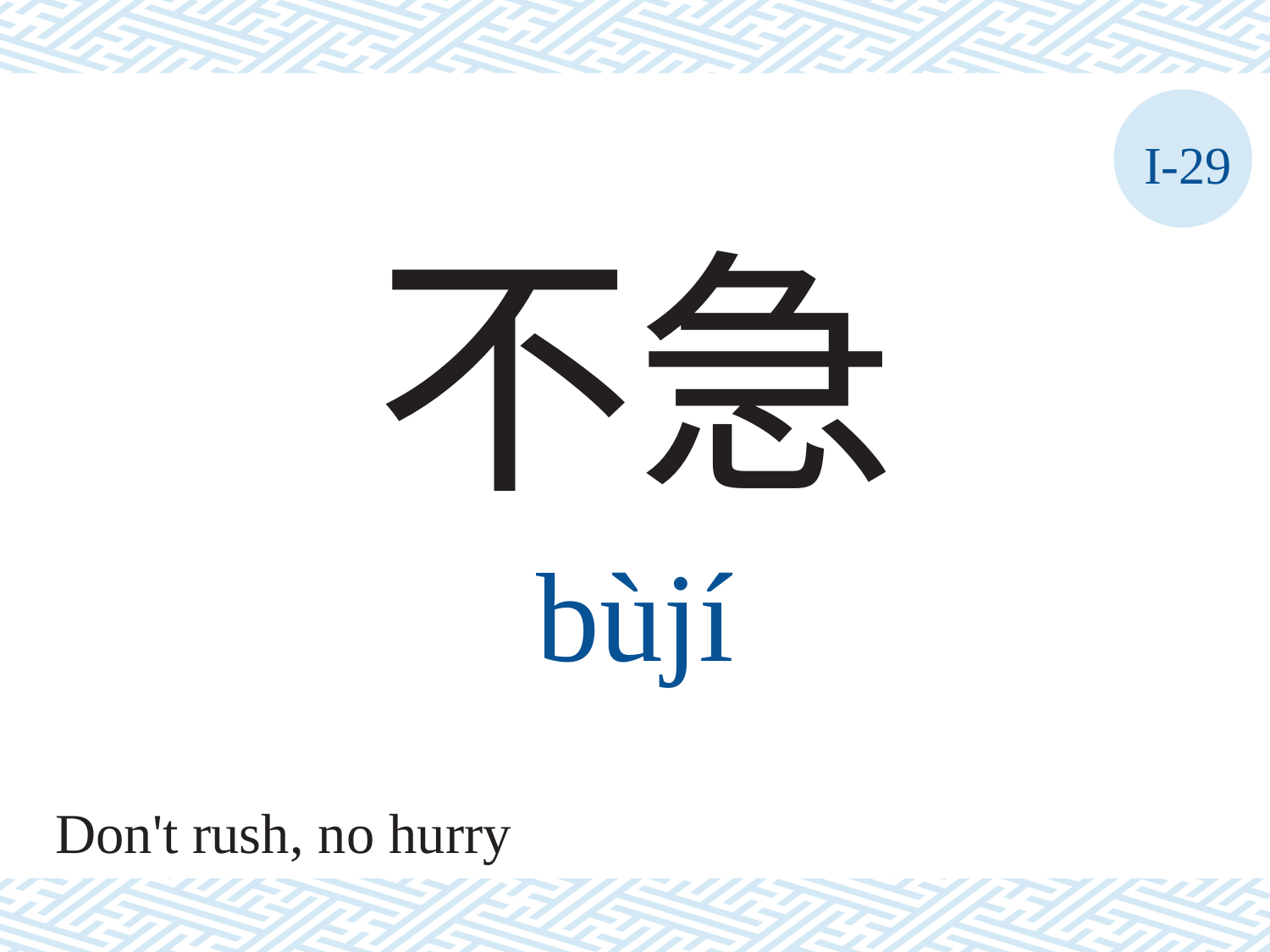

I-29
不急
bùjí
Don't rush, no hurry